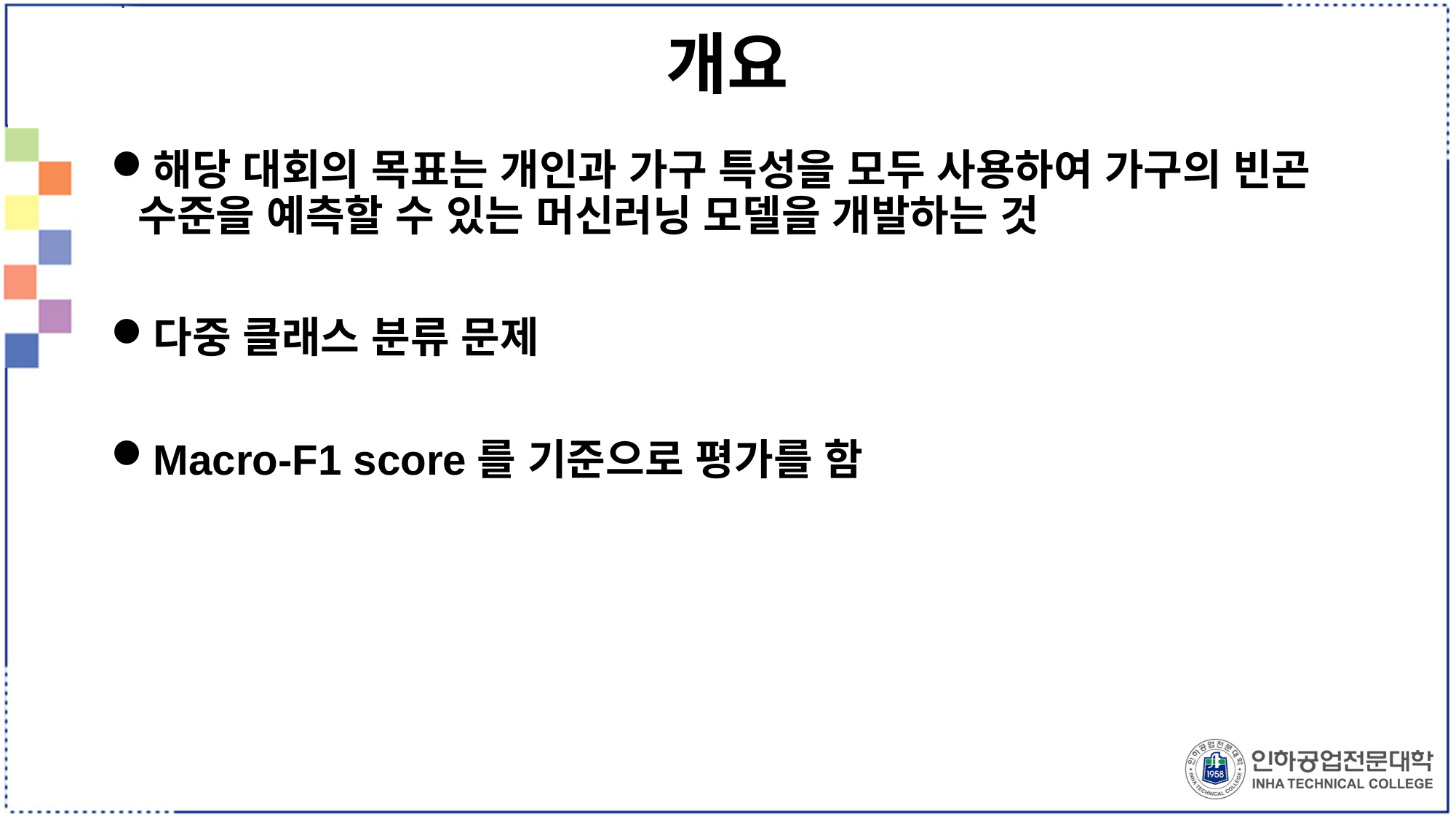

# 개요
해당 대회의 목표는 개인과 가구 특성을 모두 사용하여 가구의 빈곤 수준을 예측할 수 있는 머신러닝 모델을 개발하는 것

다중 클래스 분류 문제

Macro-F1 score를 기준으로 평가를 함